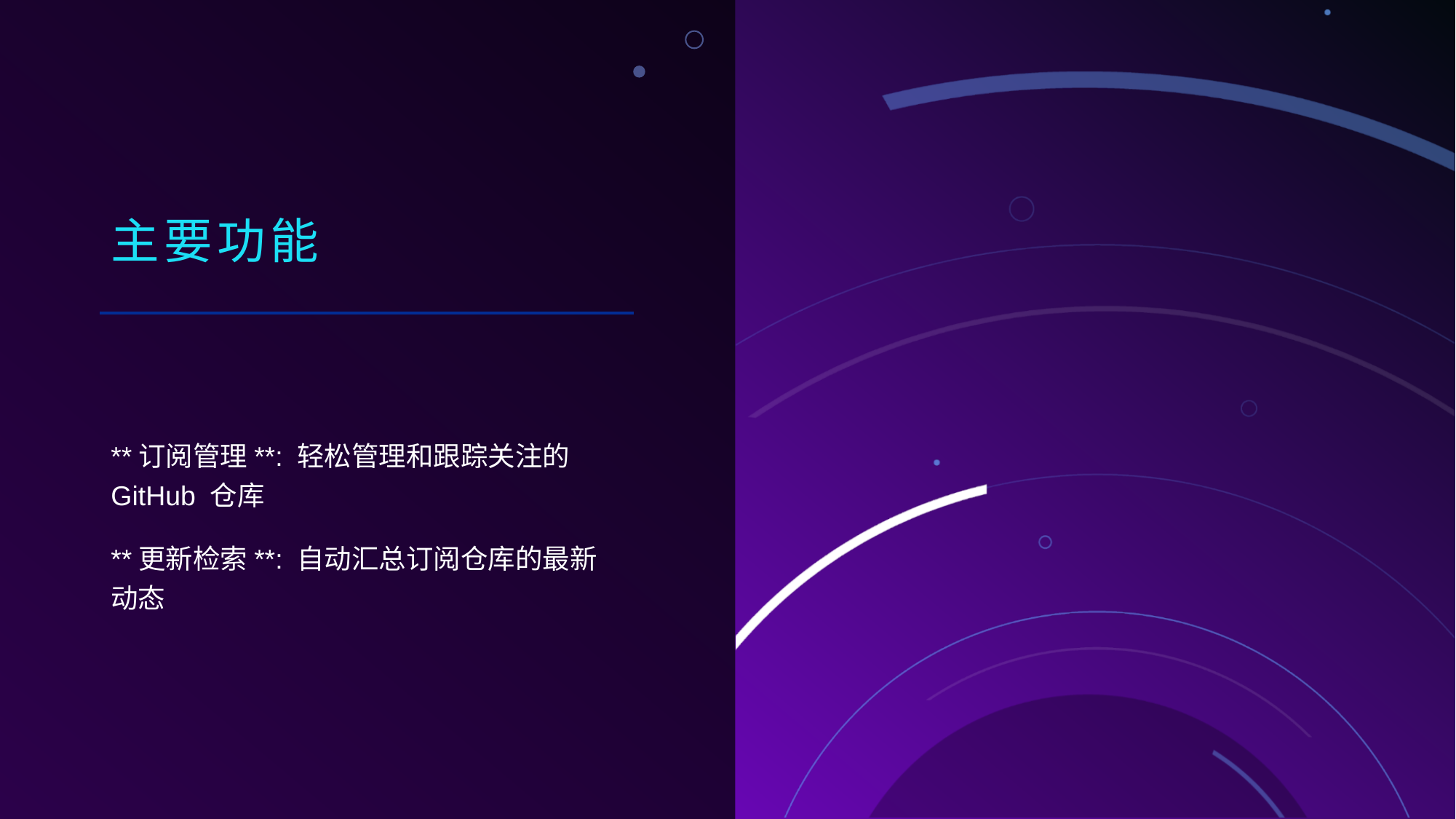

# 主要功能

**订阅管理**: 轻松管理和跟踪关注的 GitHub 仓库
**更新检索**: 自动汇总订阅仓库的最新动态